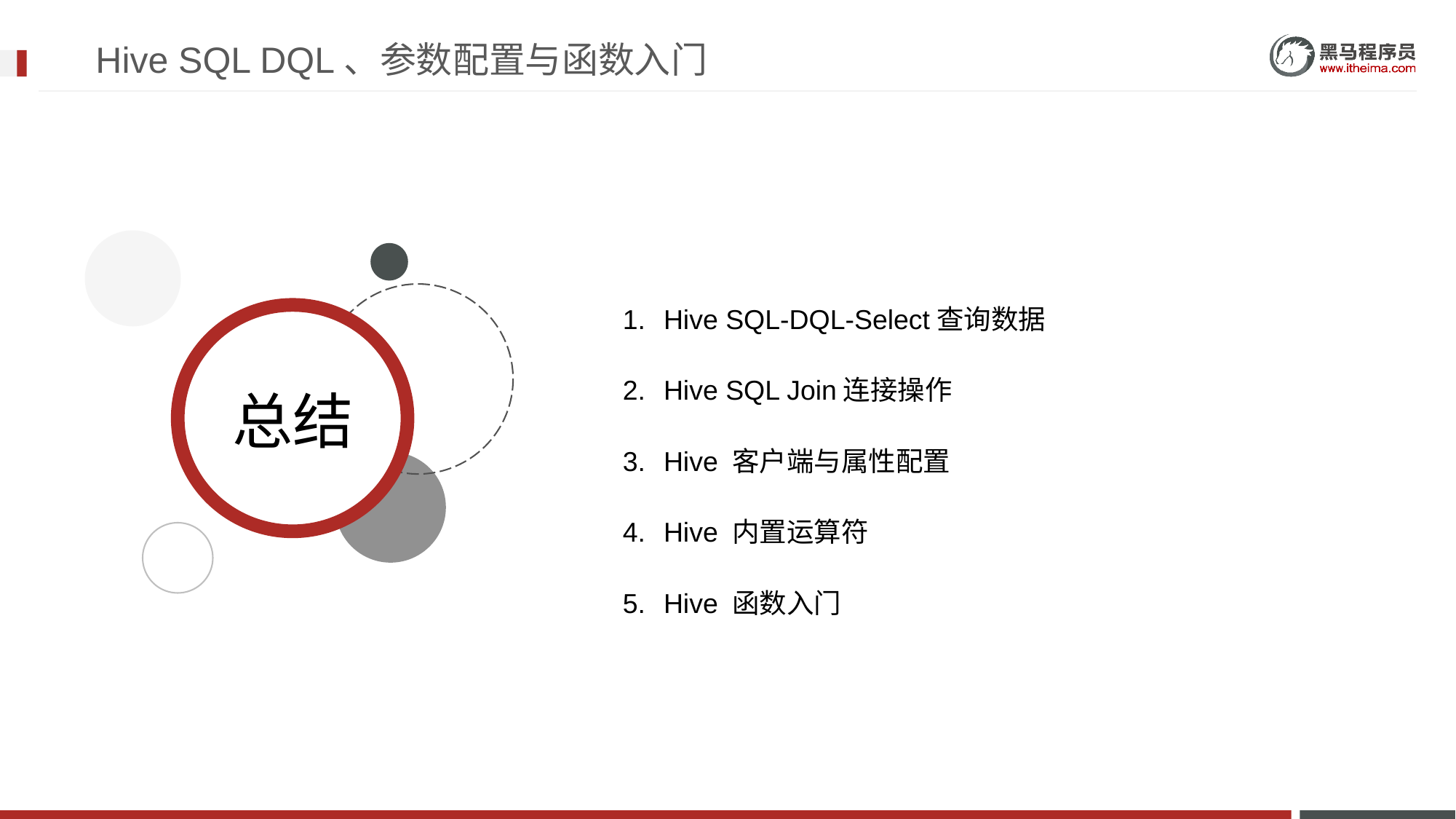

# Hive SQL DQL、参数配置与函数入门
Hive SQL-DQL-Select查询数据
Hive SQL Join连接操作
Hive 客户端与属性配置
Hive 内置运算符
Hive 函数入门